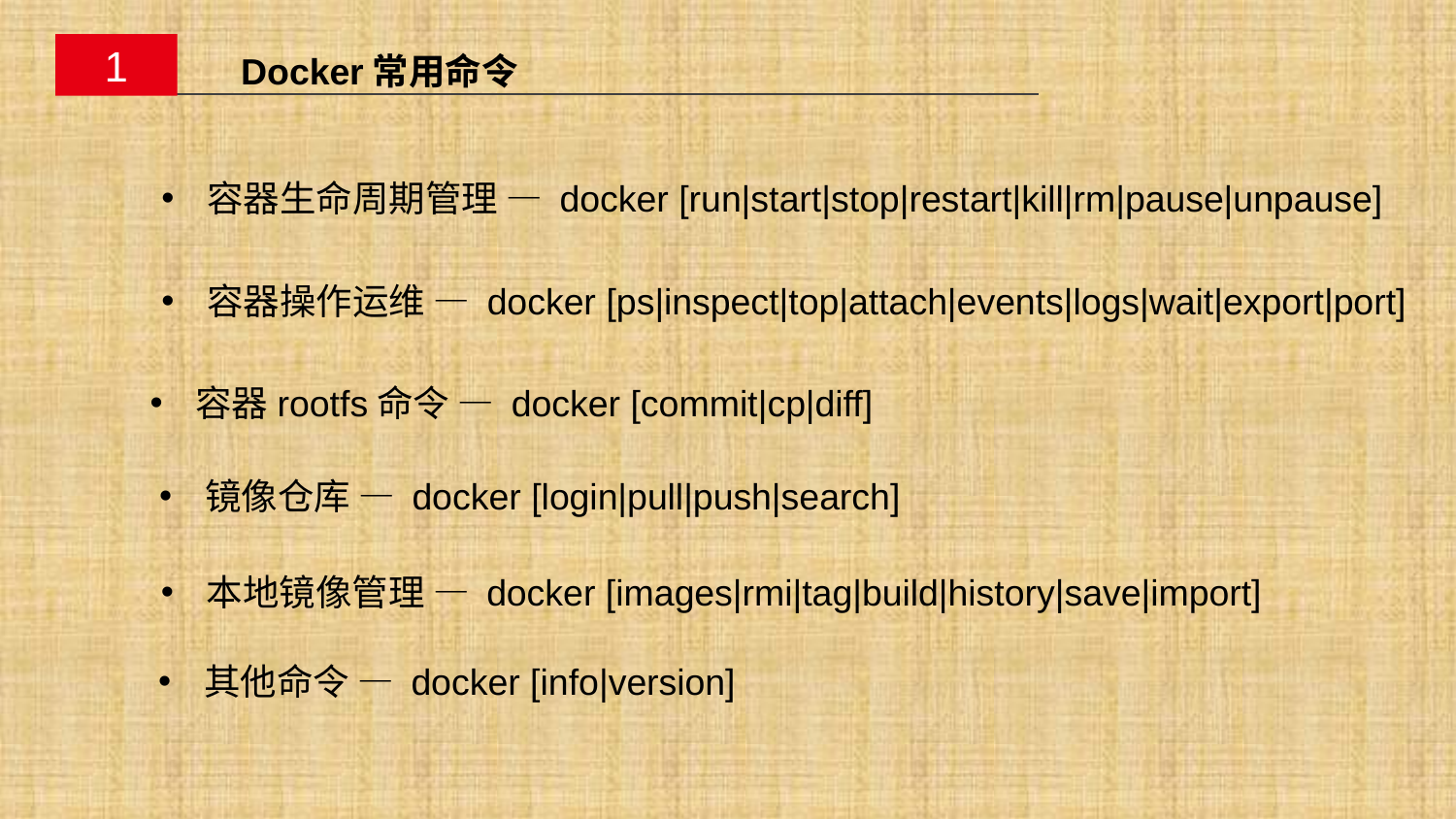

1
Docker常用命令
容器生命周期管理 — docker [run|start|stop|restart|kill|rm|pause|unpause]

容器操作运维 — docker [ps|inspect|top|attach|events|logs|wait|export|port]
容器rootfs命令 — docker [commit|cp|diff]
镜像仓库 — docker [login|pull|push|search]
本地镜像管理 — docker [images|rmi|tag|build|history|save|import]
其他命令 — docker [info|version]